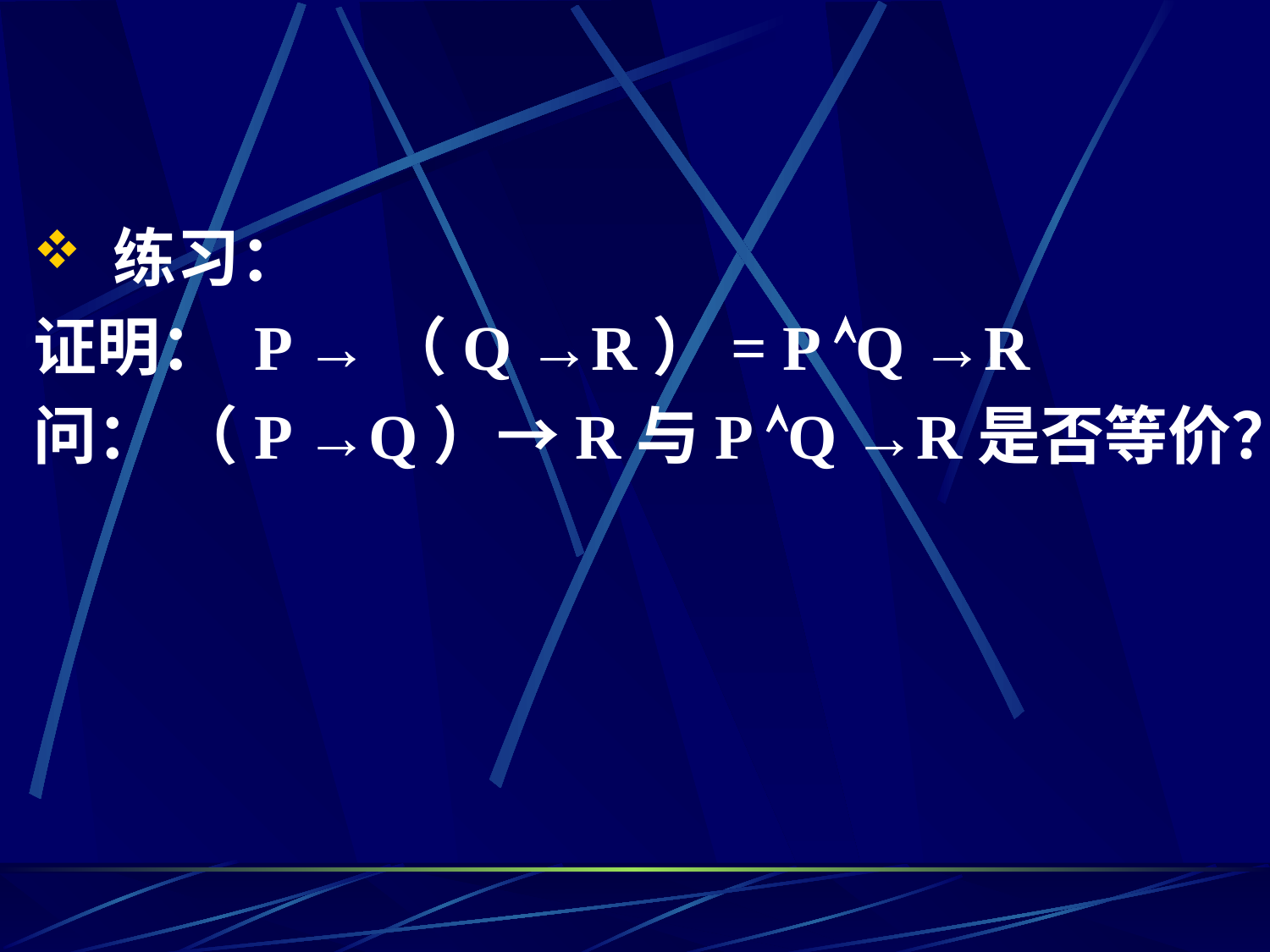

#
 练习：
证明： P →（Q →R）= P ∧Q →R
问： （P →Q）→R与P ∧Q →R是否等价？
38